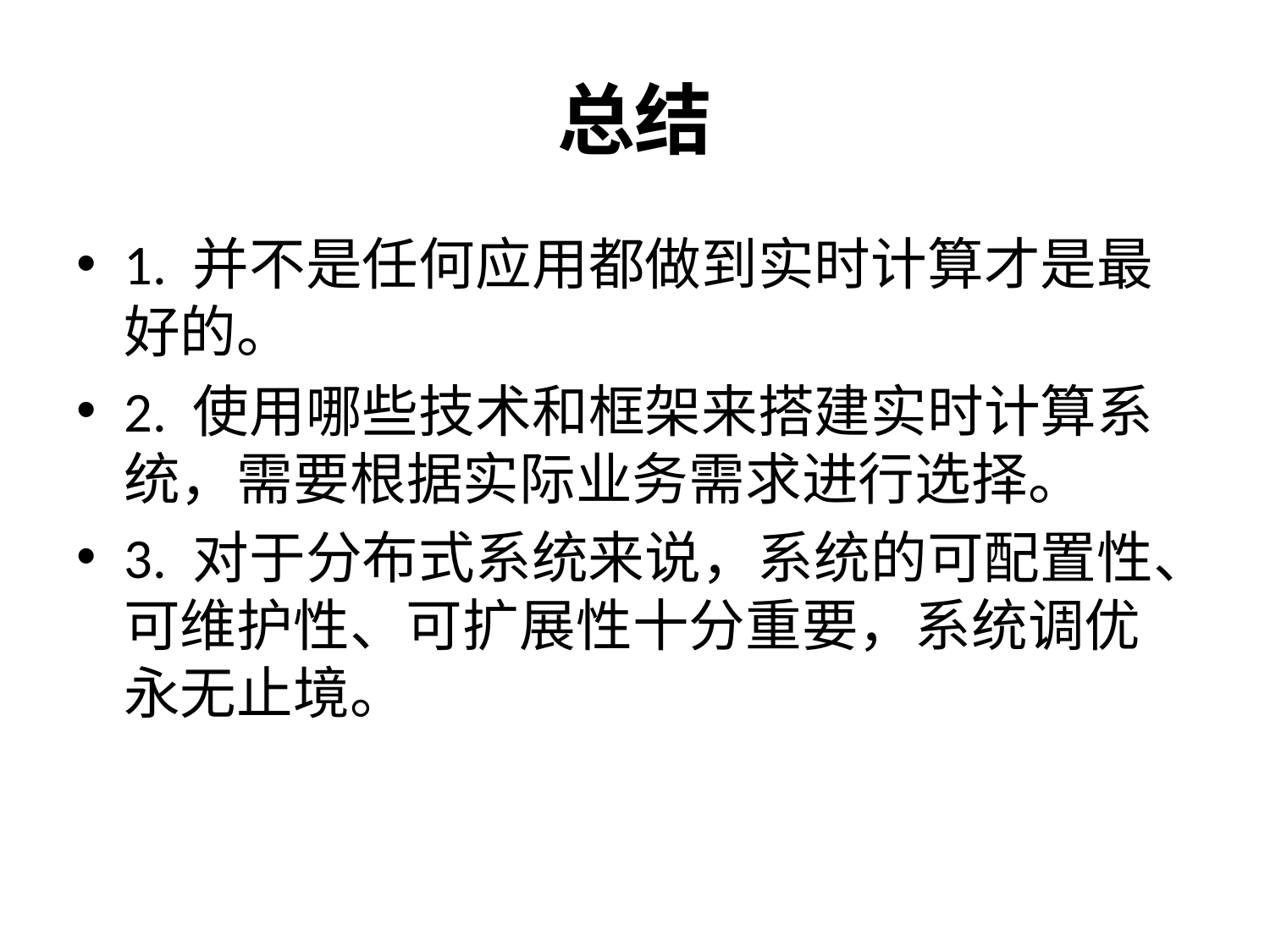

# 总结
1. 并不是任何应用都做到实时计算才是最好的。
2. 使用哪些技术和框架来搭建实时计算系统，需要根据实际业务需求进行选择。
3. 对于分布式系统来说，系统的可配置性、可维护性、可扩展性十分重要，系统调优永无止境。